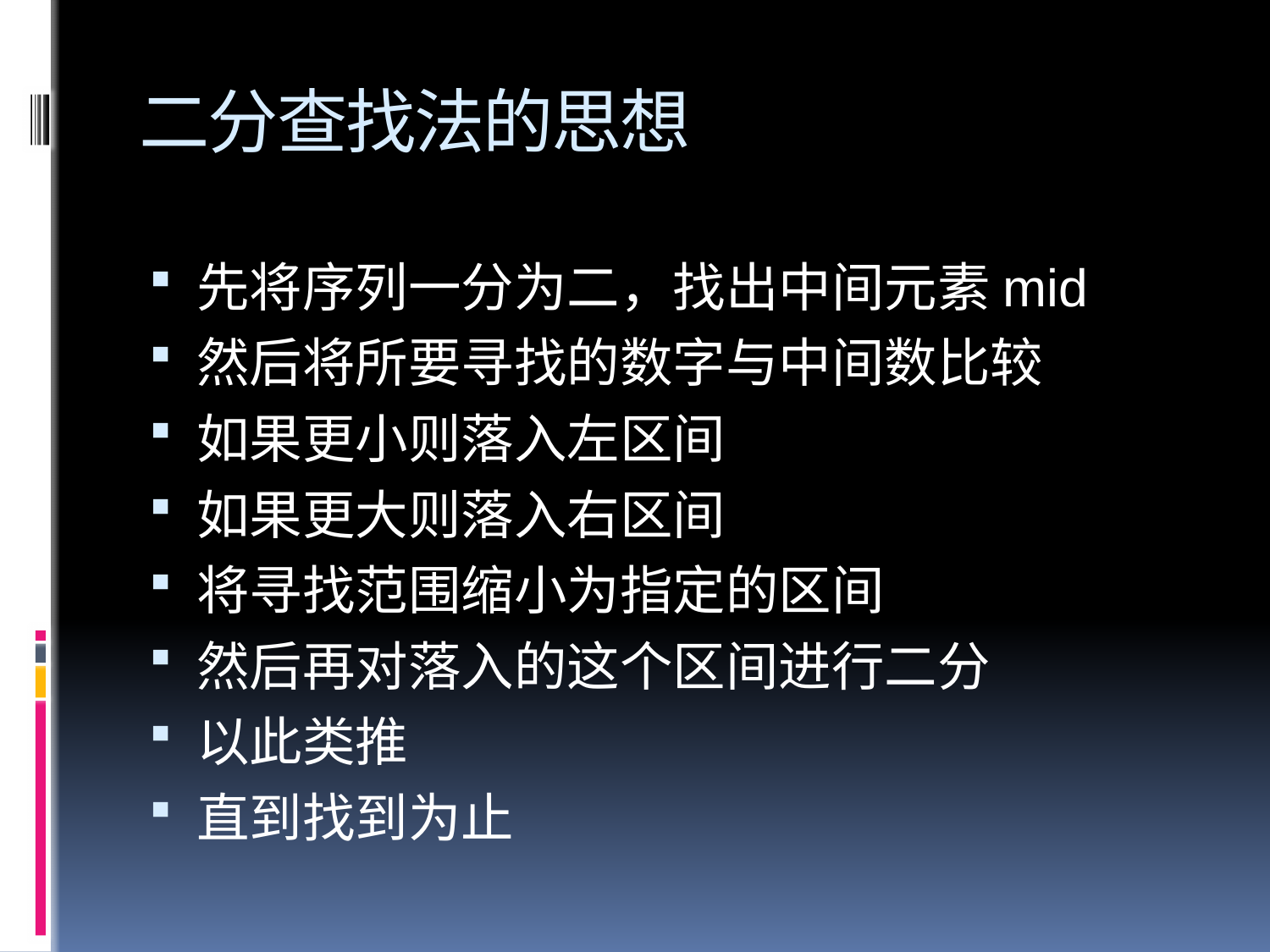

# 二分查找法的思想
先将序列一分为二，找出中间元素mid
然后将所要寻找的数字与中间数比较
如果更小则落入左区间
如果更大则落入右区间
将寻找范围缩小为指定的区间
然后再对落入的这个区间进行二分
以此类推
直到找到为止